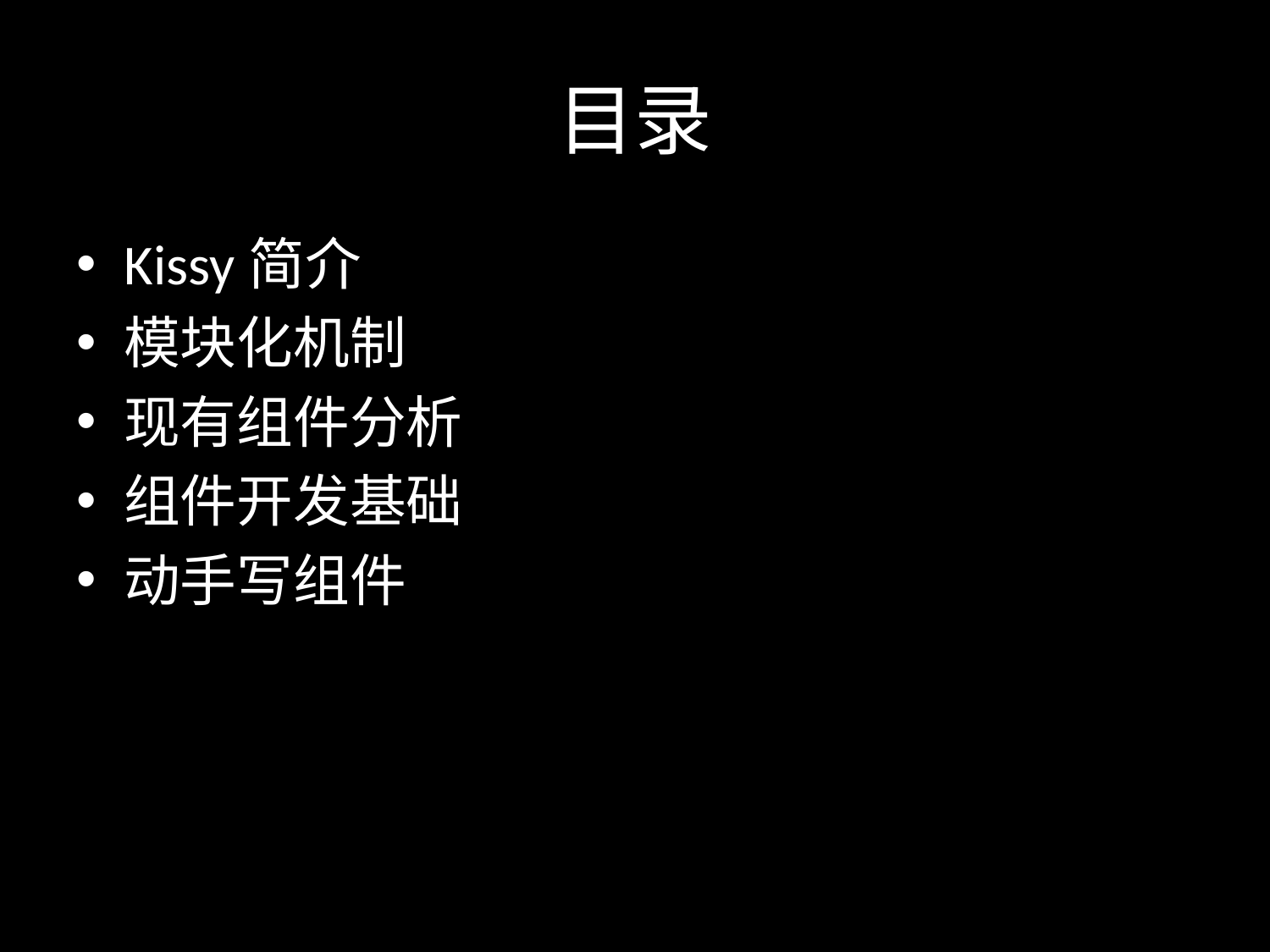

# 目录
Kissy简介
模块化机制
现有组件分析
组件开发基础
动手写组件